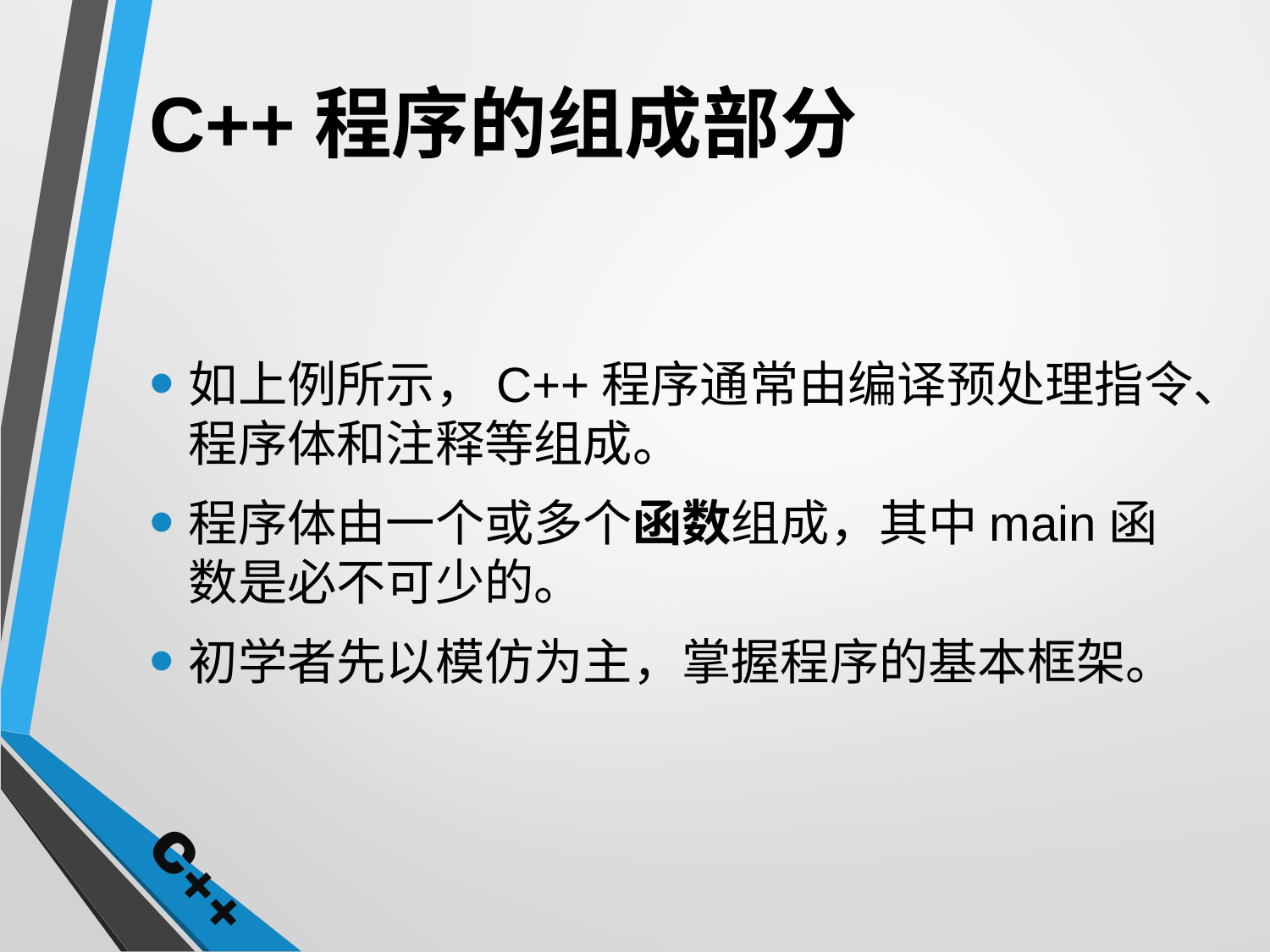

# C++程序的组成部分
如上例所示，C++程序通常由编译预处理指令、程序体和注释等组成。
程序体由一个或多个函数组成，其中main函数是必不可少的。
初学者先以模仿为主，掌握程序的基本框架。